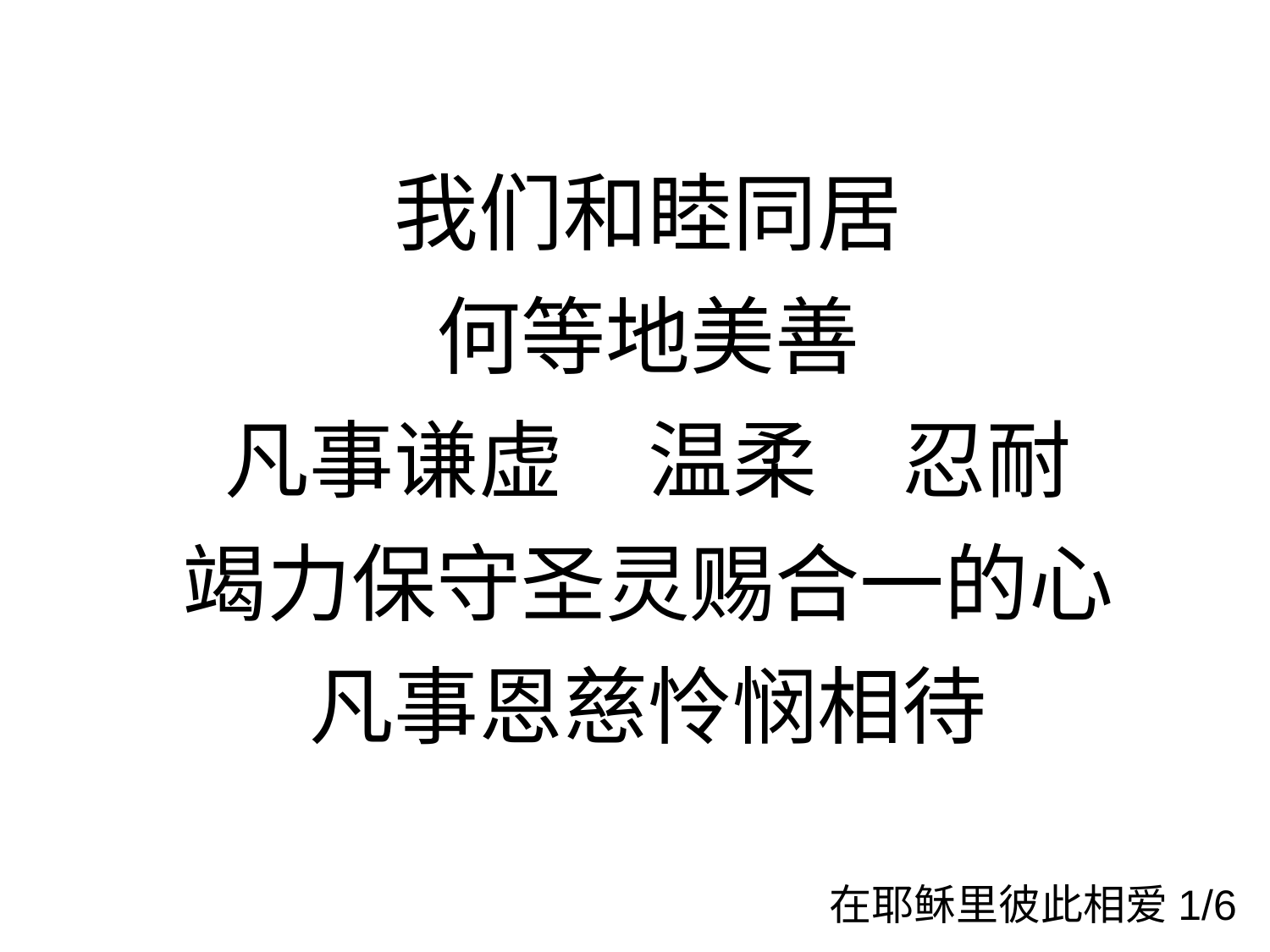

我们和睦同居
何等地美善
凡事谦虚　温柔　忍耐
竭力保守圣灵赐合一的心
凡事恩慈怜悯相待
在耶稣里彼此相爱1/6